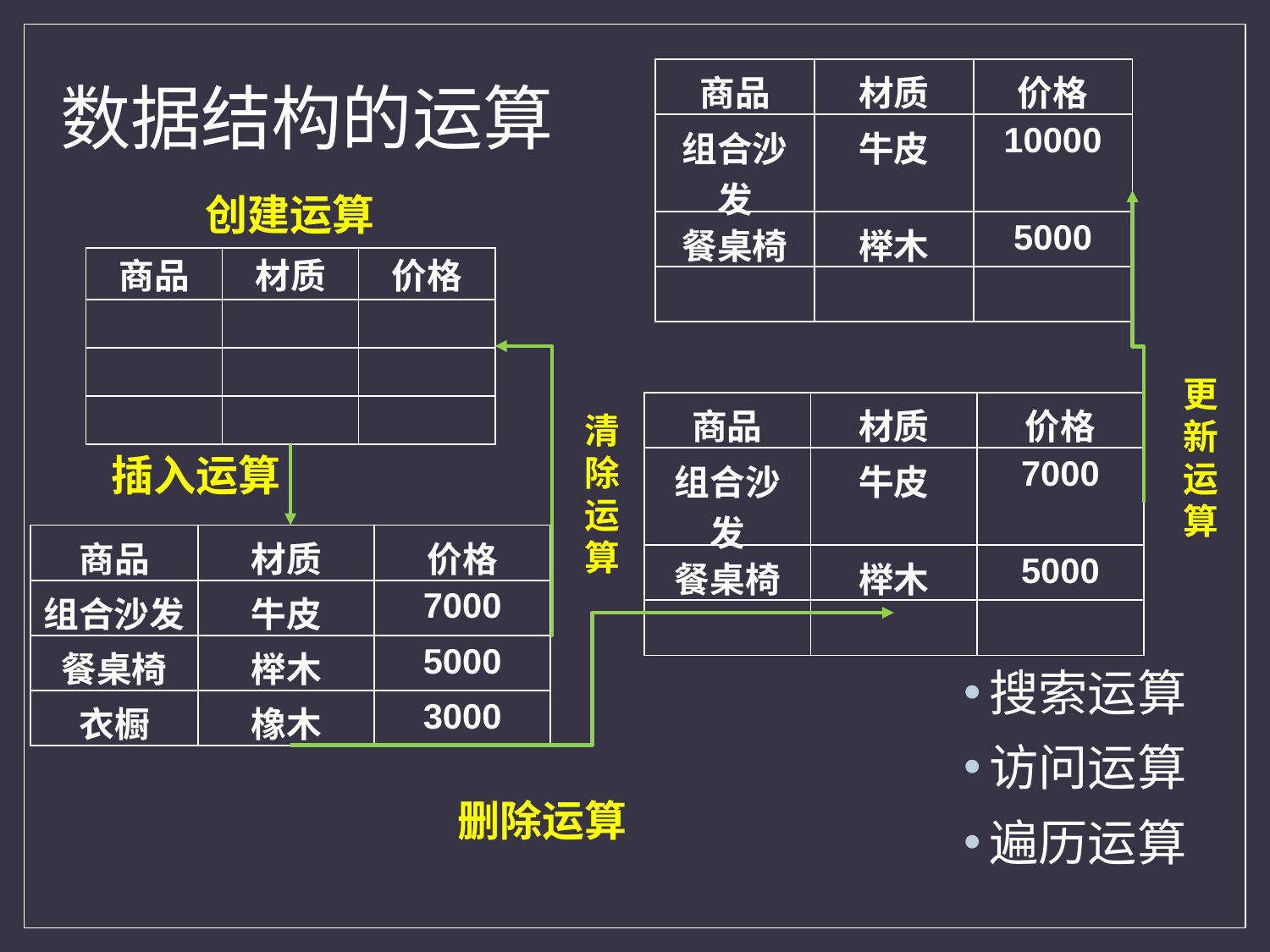

# 数据结构的运算
| 商品 | 材质 | 价格 |
| --- | --- | --- |
| 组合沙发 | 牛皮 | 10000 |
| 餐桌椅 | 榉木 | 5000 |
|  |  |  |
创建运算
| 商品 | 材质 | 价格 |
| --- | --- | --- |
|  |  |  |
|  |  |  |
|  |  |  |
更
新
运
算
| 商品 | 材质 | 价格 |
| --- | --- | --- |
| 组合沙发 | 牛皮 | 7000 |
| 餐桌椅 | 榉木 | 5000 |
|  |  |  |
清
除
运
算
插入运算
| 商品 | 材质 | 价格 |
| --- | --- | --- |
| 组合沙发 | 牛皮 | 7000 |
| 餐桌椅 | 榉木 | 5000 |
| 衣橱 | 橡木 | 3000 |
搜索运算
访问运算
遍历运算
删除运算